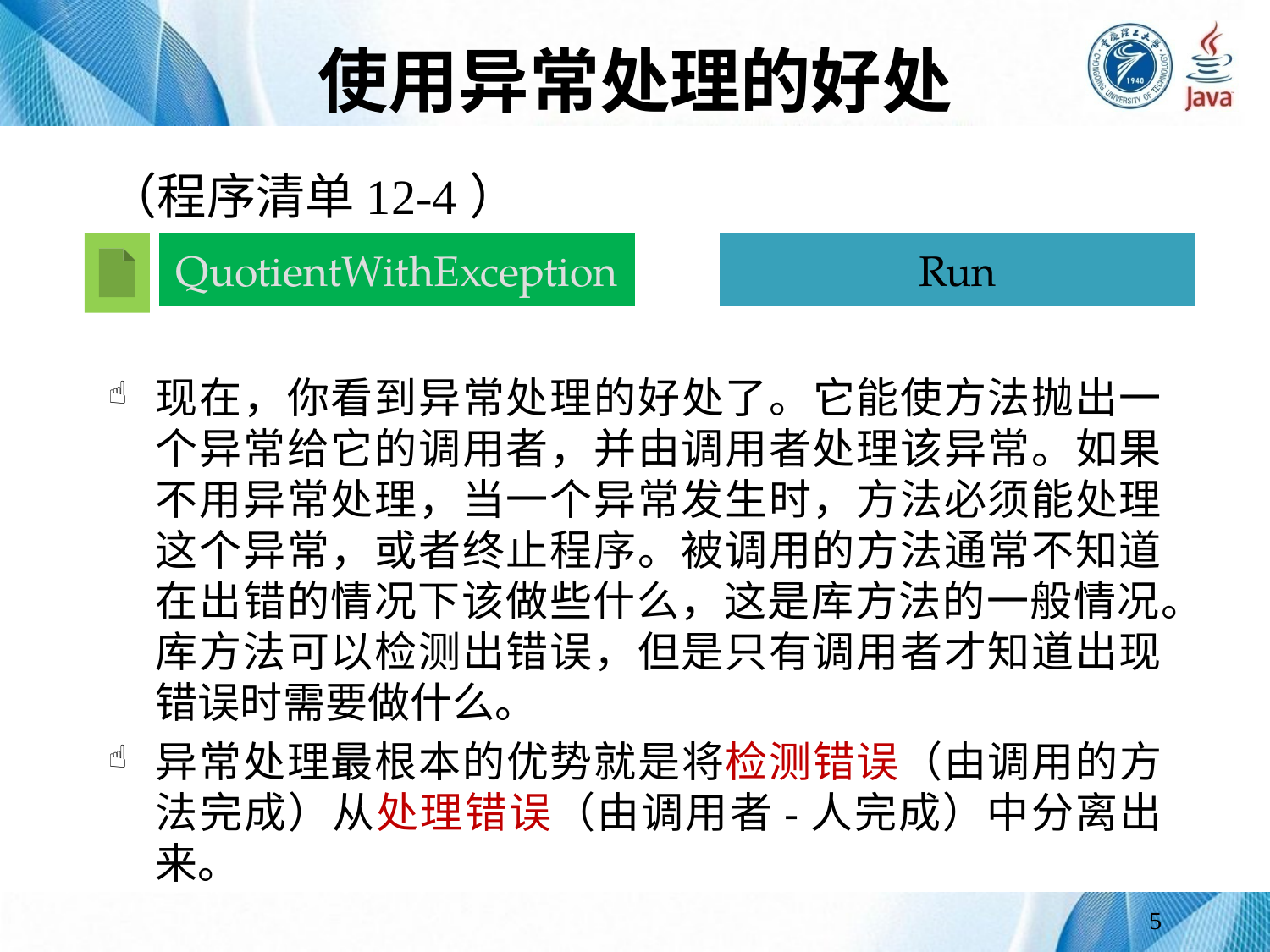

# 使用异常处理的好处
（程序清单12-4）

现在，你看到异常处理的好处了。它能使方法抛出一个异常给它的调用者，并由调用者处理该异常。如果不用异常处理，当一个异常发生时，方法必须能处理这个异常，或者终止程序。被调用的方法通常不知道在出错的情况下该做些什么，这是库方法的一般情况。库方法可以检测出错误，但是只有调用者才知道出现错误时需要做什么。
异常处理最根本的优势就是将检测错误（由调用的方法完成）从处理错误（由调用者-人完成）中分离出来。

QuotientWithException
Run
5